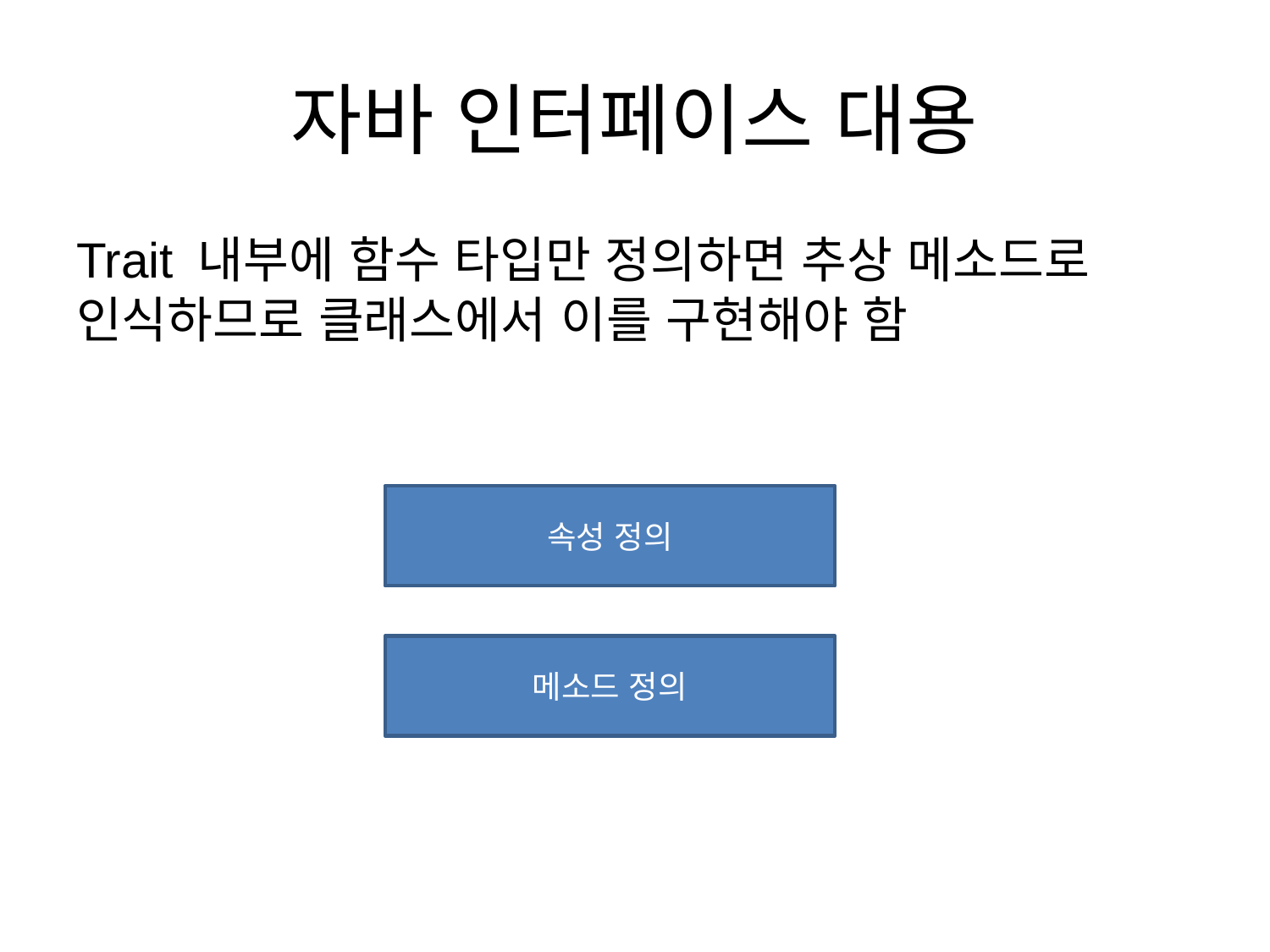

# 자바 인터페이스 대용
Trait 내부에 함수 타입만 정의하면 추상 메소드로 인식하므로 클래스에서 이를 구현해야 함
속성 정의
메소드 정의